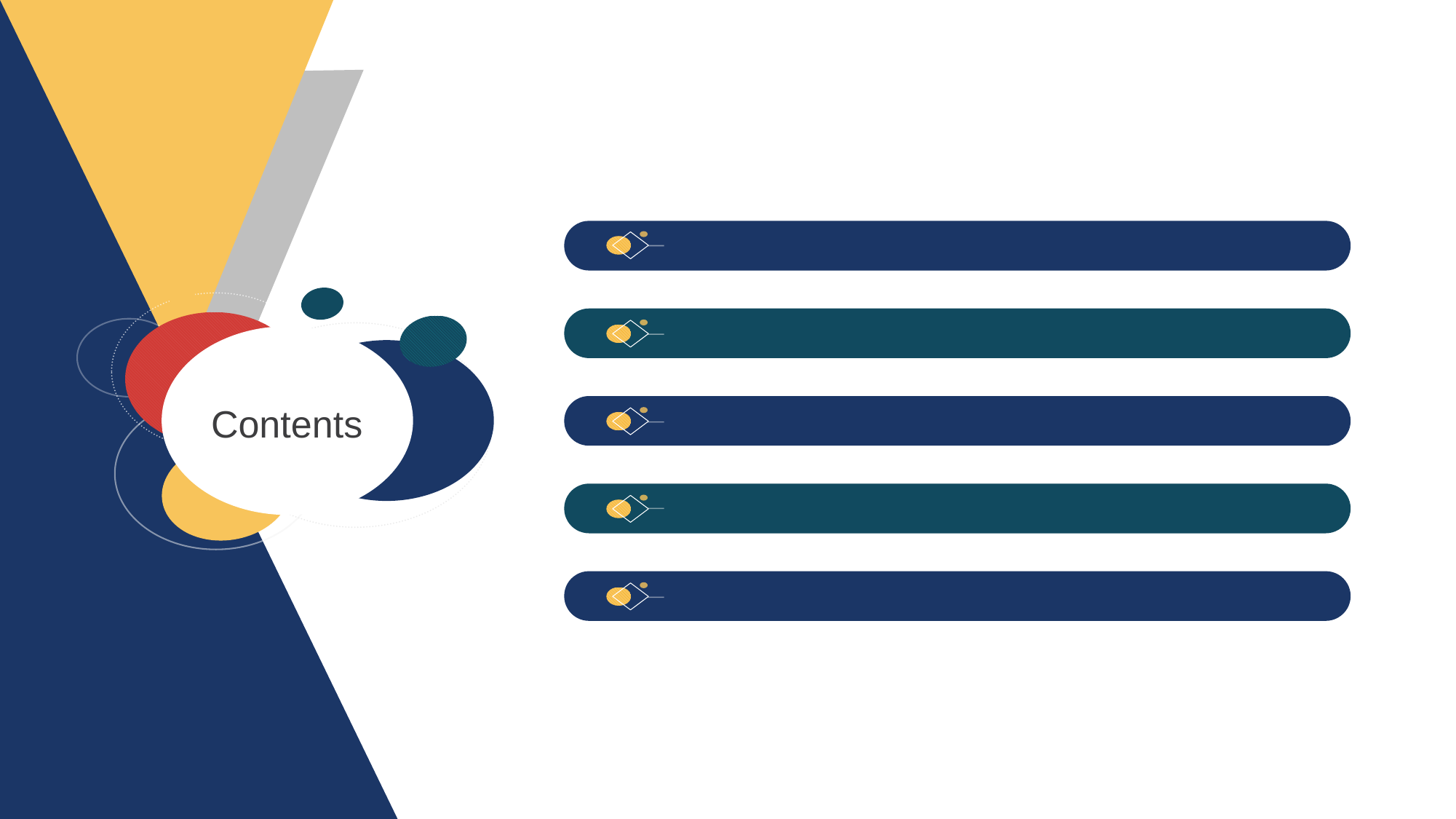

주제 소개
로드 맵
5 - 6주차 간 진행 사항
7 - 8주차 간 진행 사항
Q&A